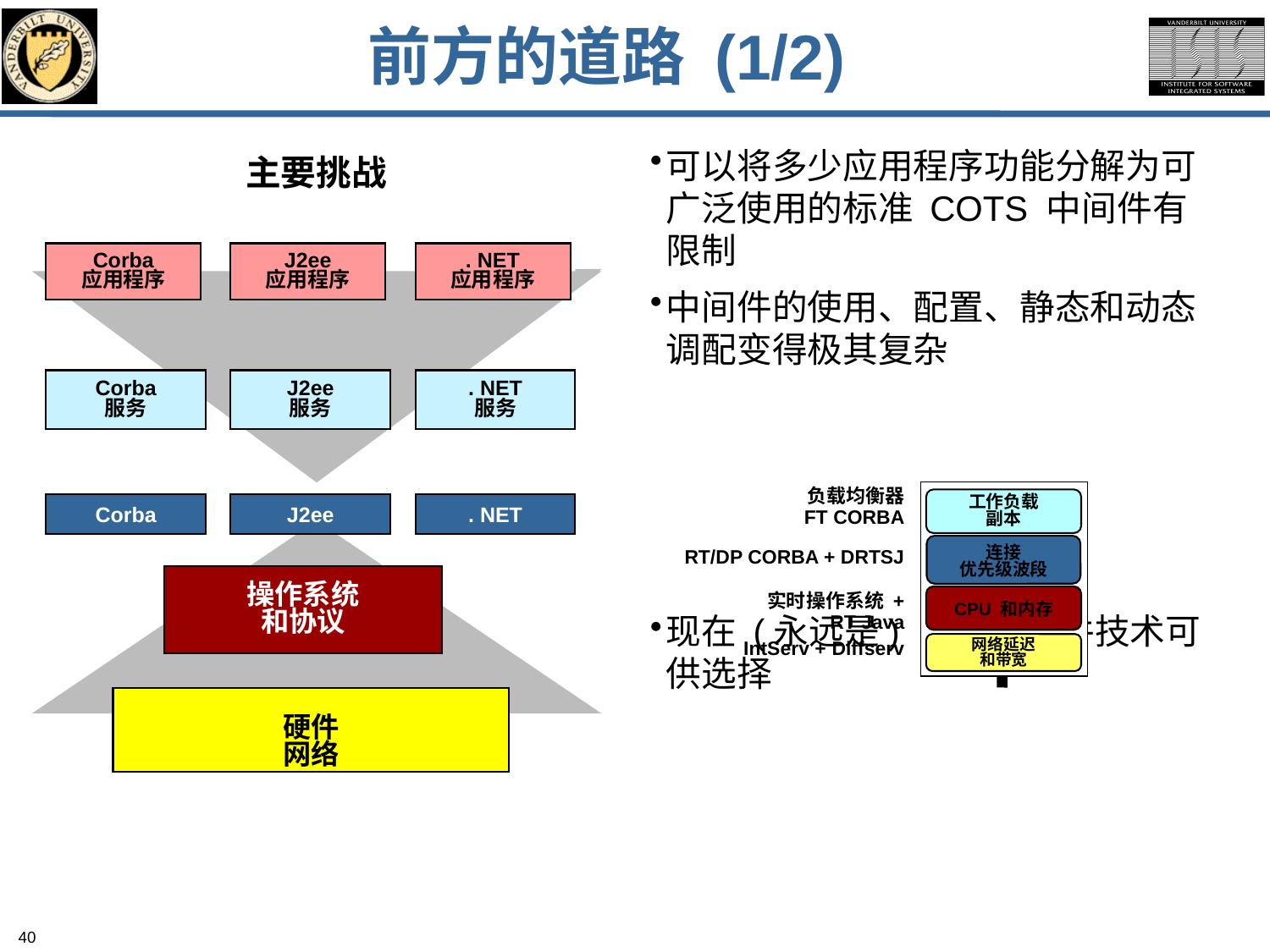

# 前方的道路 (1/2)
可以将多少应用程序功能分解为可广泛使用的标准 COTS 中间件有限制
中间件的使用、配置、静态和动态调配变得极其复杂

现在 (永远是) 多种中间件技术可供选择
主要挑战

Corba
应用程序
J2ee
应用程序
. NET
应用程序

Corba
服务
J2ee
服务
. NET
服务
Corba
J2ee
. NET
应用

中间件
服务
中间件
负载均衡器
FT CORBA

工作负载
副本

连接
优先级波段
RT/DP CORBA + DRTSJ
实时操作系统 + RT Java

CPU 和内存
网络延迟
和带宽
IntServ + Diffserv

操作系统
和协议

硬件
网络
40